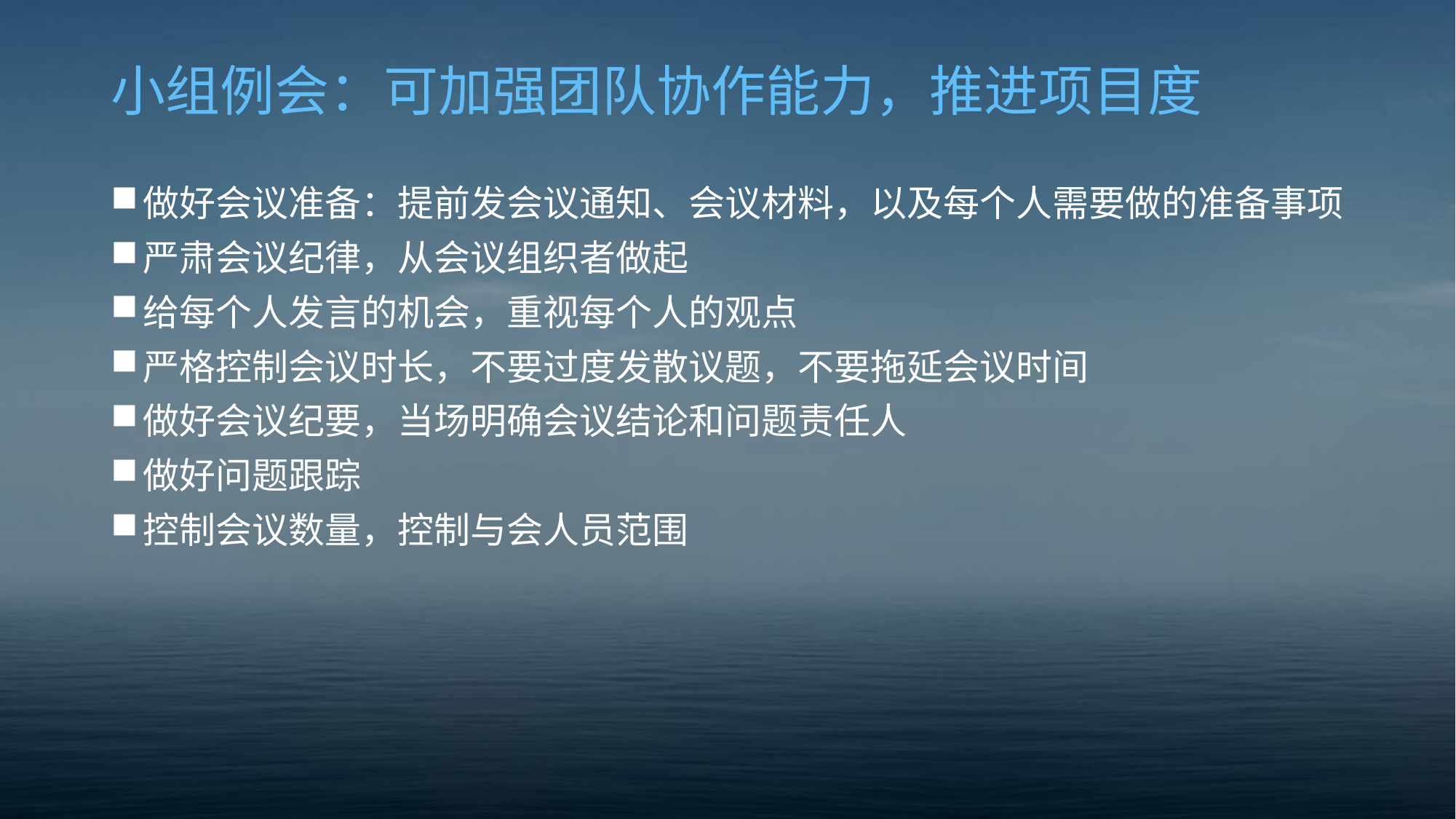

# 小组例会：可加强团队协作能力，推进项目度
做好会议准备：提前发会议通知、会议材料，以及每个人需要做的准备事项
严肃会议纪律，从会议组织者做起
给每个人发言的机会，重视每个人的观点
严格控制会议时长，不要过度发散议题，不要拖延会议时间
做好会议纪要，当场明确会议结论和问题责任人
做好问题跟踪
控制会议数量，控制与会人员范围​